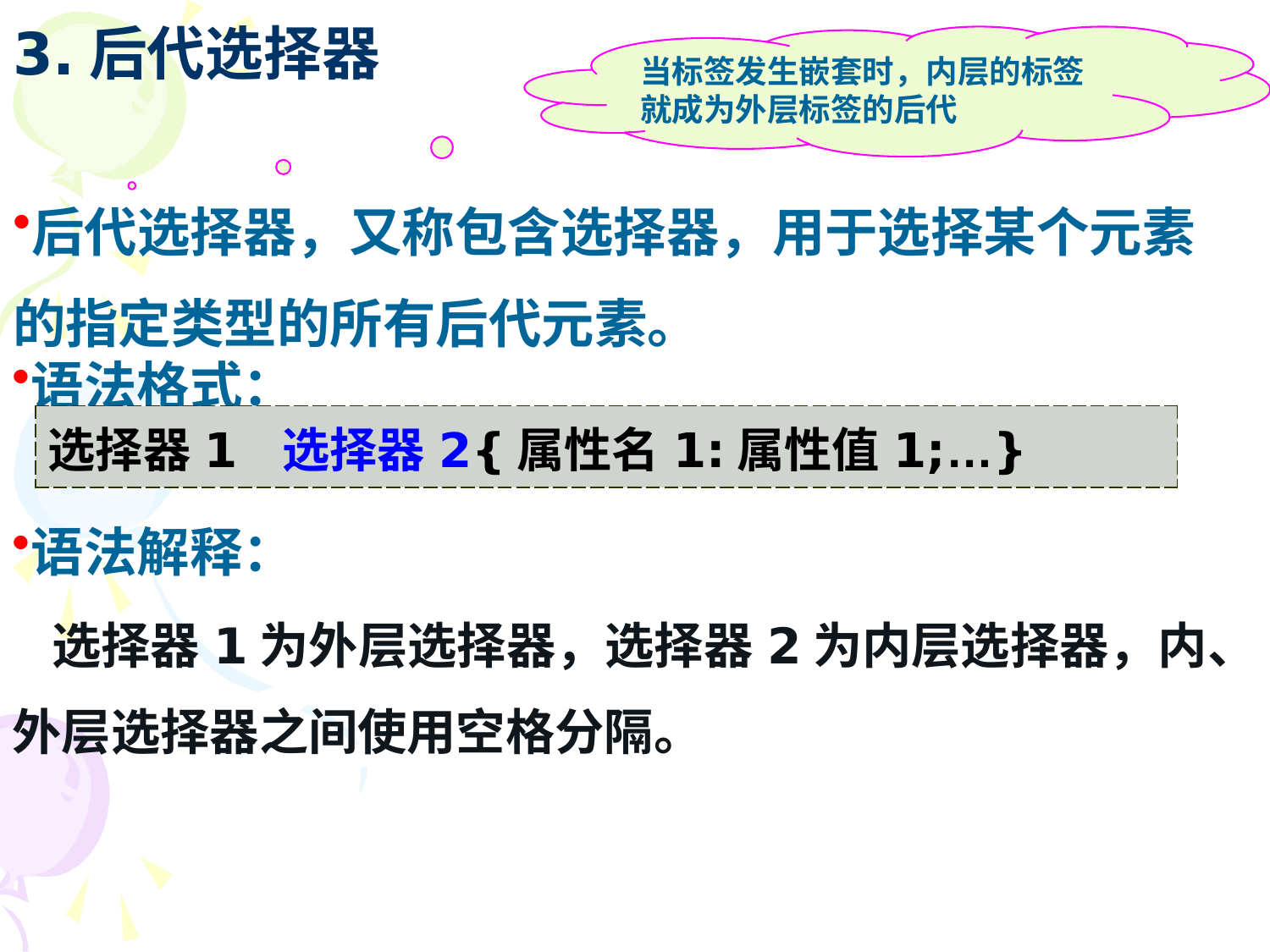

# 3.后代选择器
当标签发生嵌套时，内层的标签就成为外层标签的后代
| 后代选择器，又称包含选择器，用于选择某个元素的指定类型的所有后代元素。 |
| --- |
| 语法格式： 语法解释： 选择器1为外层选择器，选择器2为内层选择器，内、外层选择器之间使用空格分隔。 |
| --- |
| 选择器1 选择器2{属性名1:属性值1;…} |
| --- |